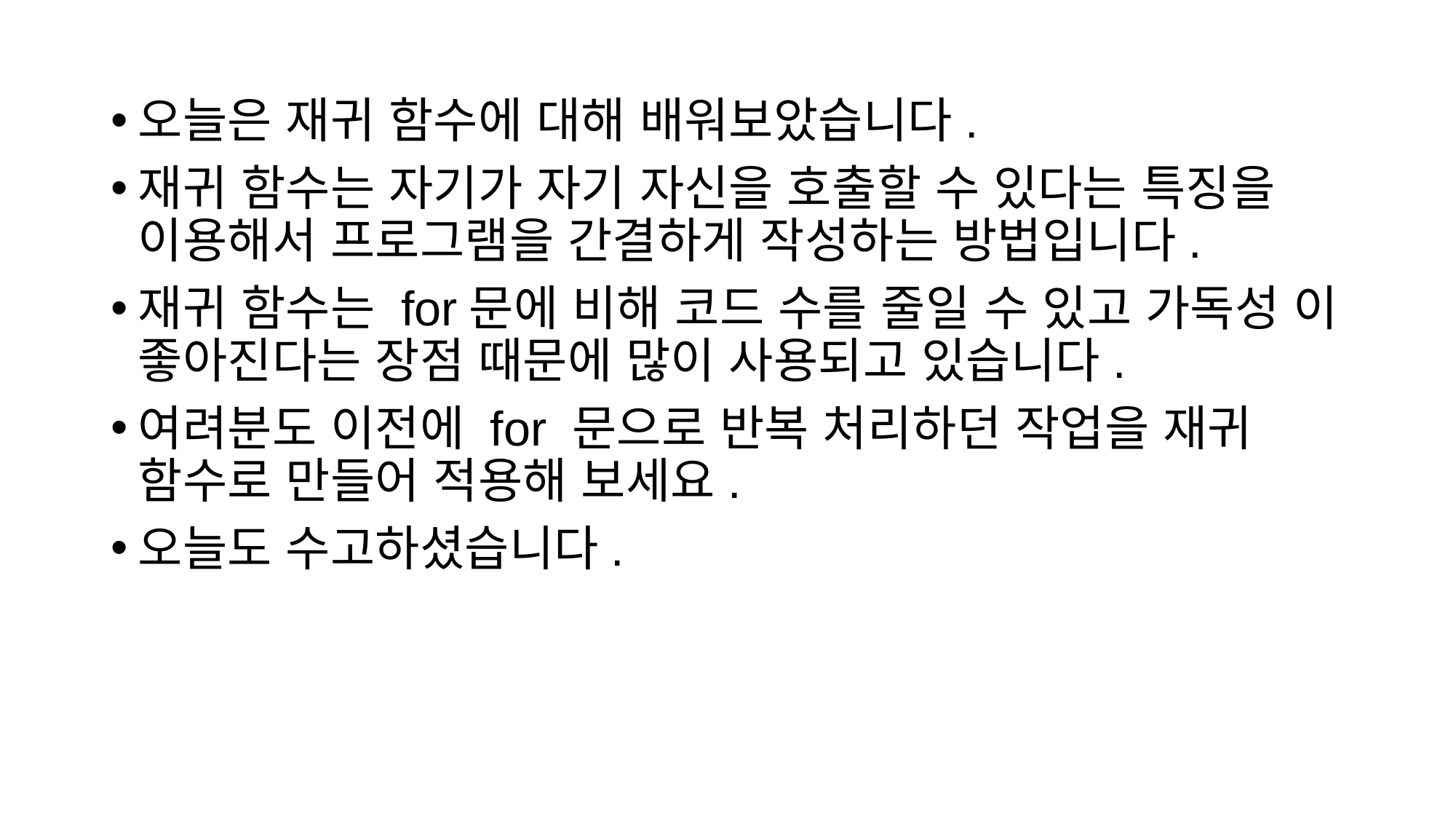

오늘은 재귀 함수에 대해 배워보았습니다.
재귀 함수는 자기가 자기 자신을 호출할 수 있다는 특징을 이용해서 프로그램을 간결하게 작성하는 방법입니다.
재귀 함수는 for문에 비해 코드 수를 줄일 수 있고 가독성 이 좋아진다는 장점 때문에 많이 사용되고 있습니다.
여려분도 이전에 for 문으로 반복 처리하던 작업을 재귀 함수로 만들어 적용해 보세요.
오늘도 수고하셨습니다.